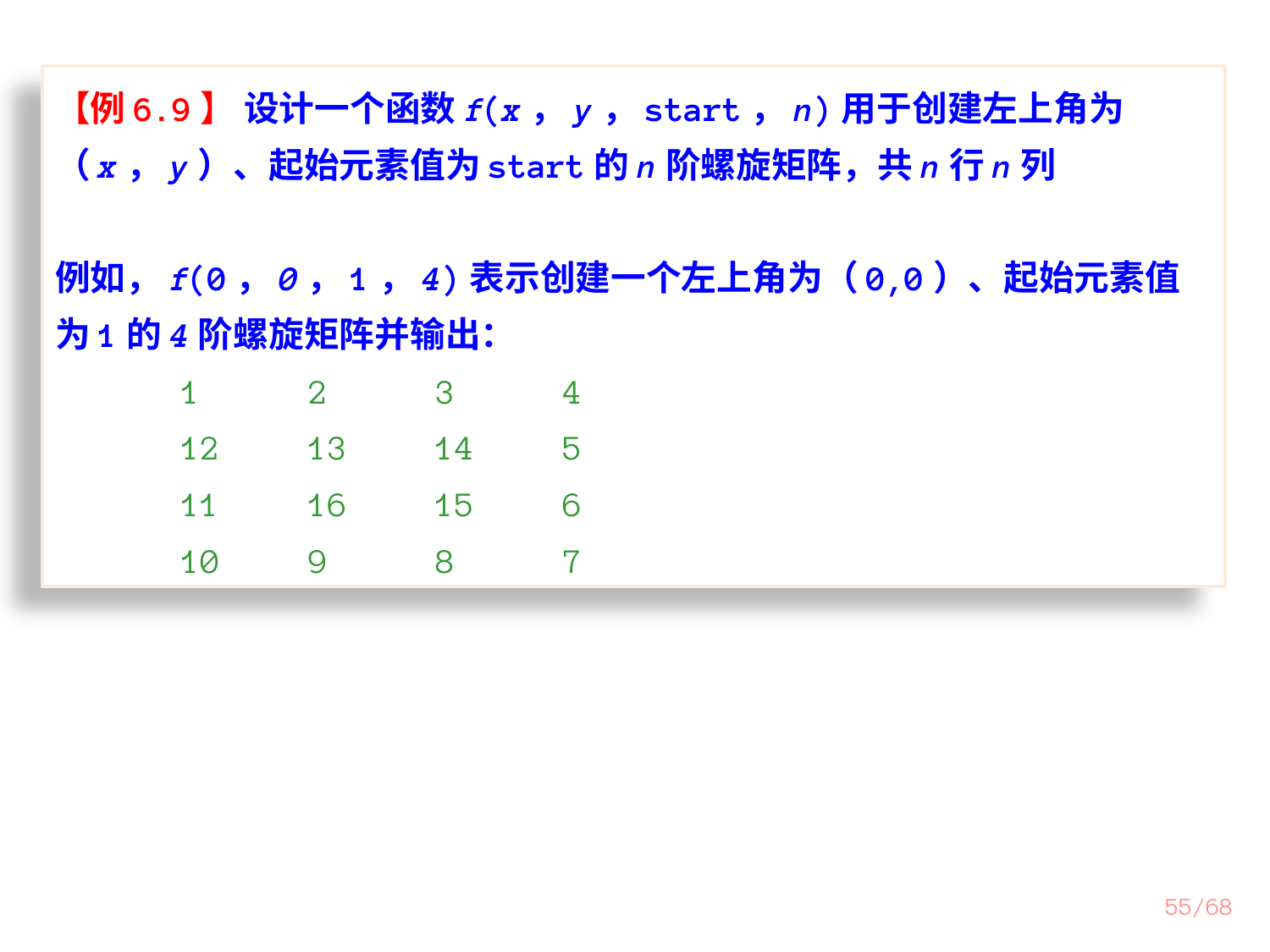

【例6.9】 设计一个函数f(x，y，start，n)用于创建左上角为（x，y）、起始元素值为start的n阶螺旋矩阵，共n行n列

例如，f(0，0，1，4)表示创建一个左上角为（0,0）、起始元素值为1的4阶螺旋矩阵并输出：
	1	2	3	4
	12	13	14	5
	11	16	15	6
	10	9	8	7
55/68